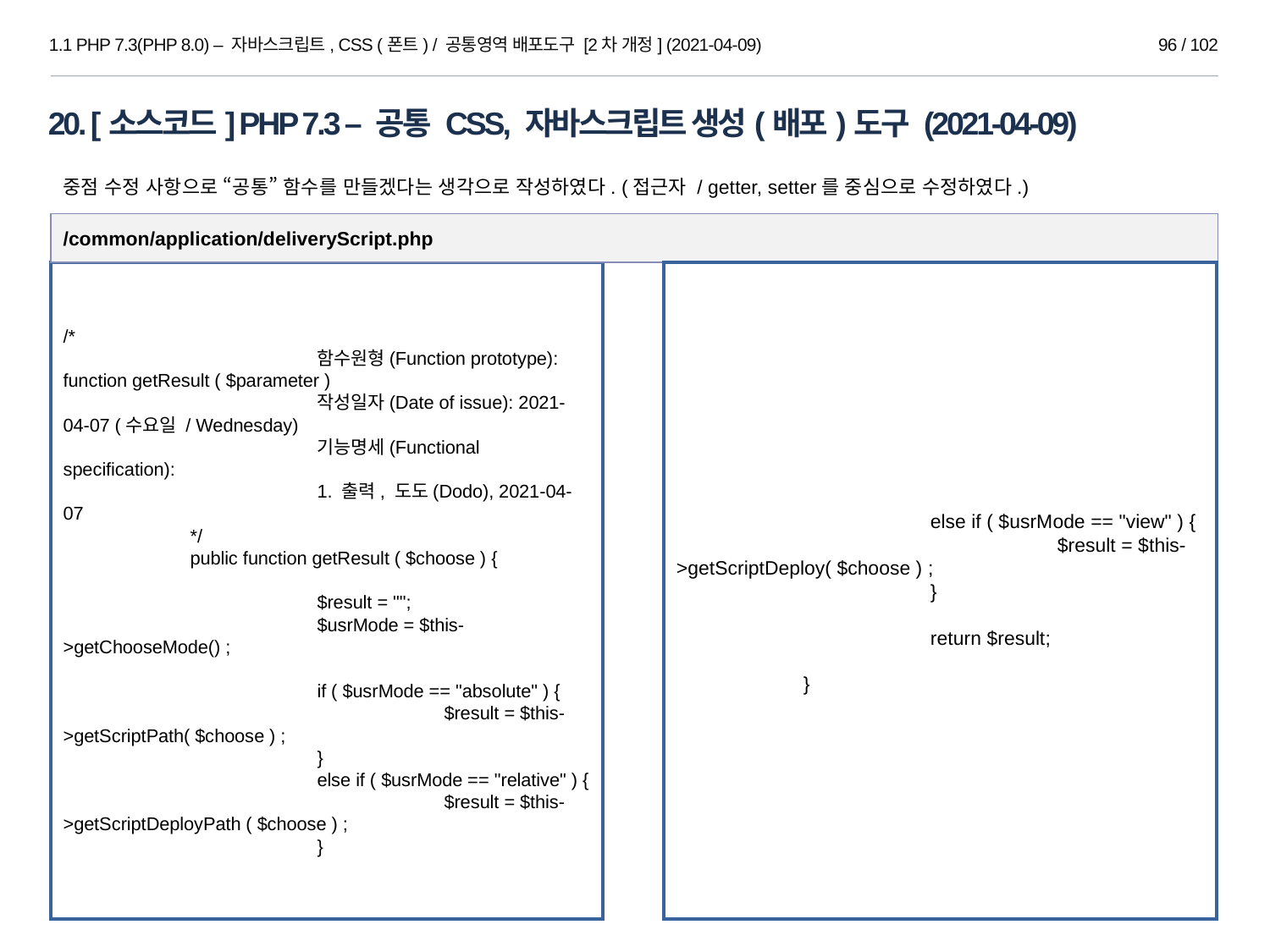

1.1 PHP 7.3(PHP 8.0) – 자바스크립트, CSS (폰트) / 공통영역 배포도구 [2차 개정] (2021-04-09)
96 / 102

20. [소스코드] PHP 7.3 – 공통 CSS, 자바스크립트 생성(배포)도구 (2021-04-09)
중점 수정 사항으로 “공통” 함수를 만들겠다는 생각으로 작성하였다. (접근자 / getter, setter를 중심으로 수정하였다.)
/common/application/deliveryScript.php

		else if ( $usrMode == "view" ) {
			$result = $this->getScriptDeploy( $choose ) ;
		}

		return $result;

	}
/*
		함수원형(Function prototype): function getResult ( $parameter )
		작성일자(Date of issue): 2021-04-07 (수요일 / Wednesday)
		기능명세(Functional specification):
		1. 출력, 도도(Dodo), 2021-04-07
	*/
	public function getResult ( $choose ) {

		$result = "";
		$usrMode = $this->getChooseMode() ;

		if ( $usrMode == "absolute" ) {
			$result = $this->getScriptPath( $choose ) ;
		}
		else if ( $usrMode == "relative" ) {
			$result = $this->getScriptDeployPath ( $choose ) ;
		}